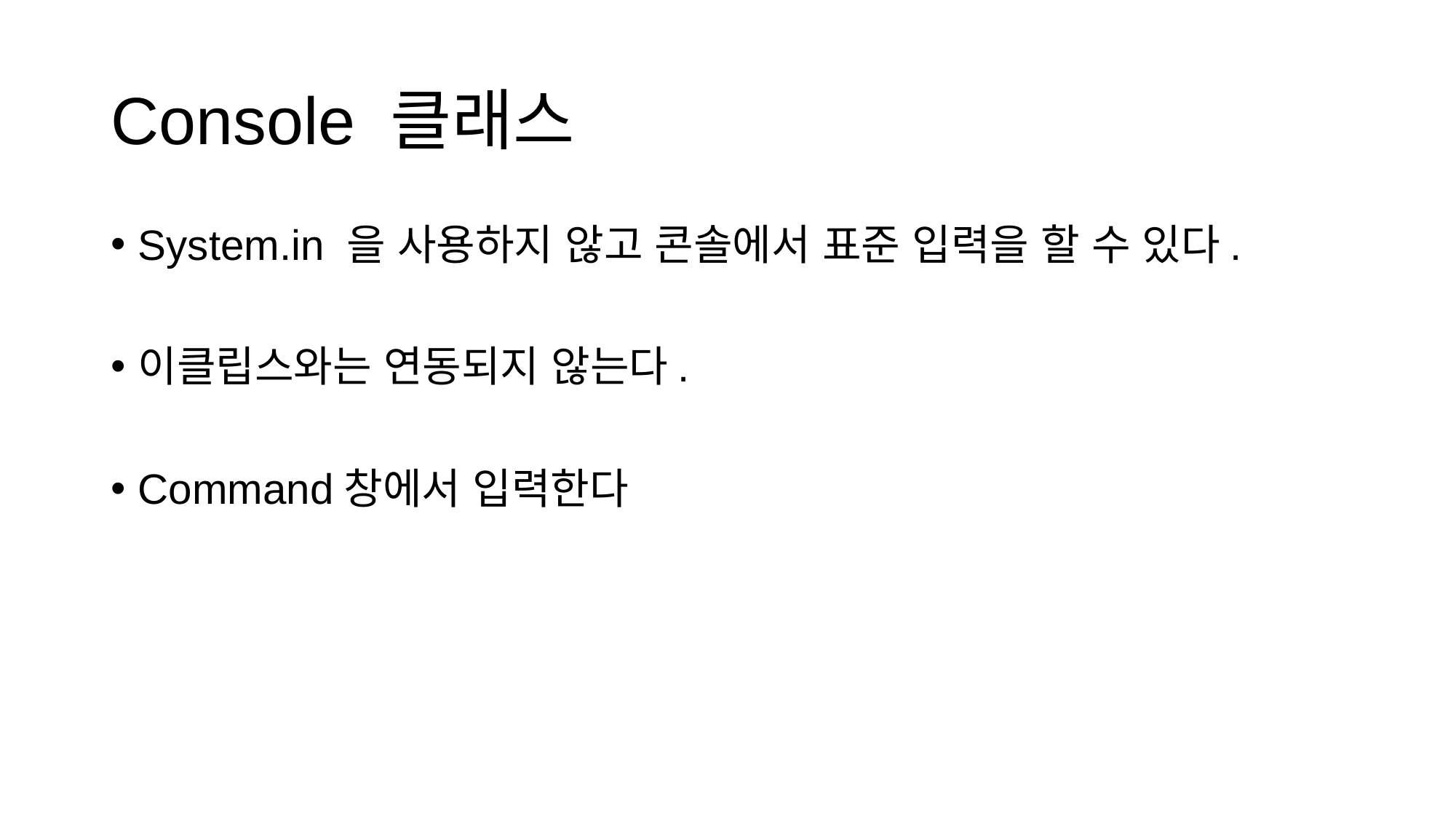

# Console 클래스
System.in 을 사용하지 않고 콘솔에서 표준 입력을 할 수 있다.

이클립스와는 연동되지 않는다.

Command창에서 입력한다